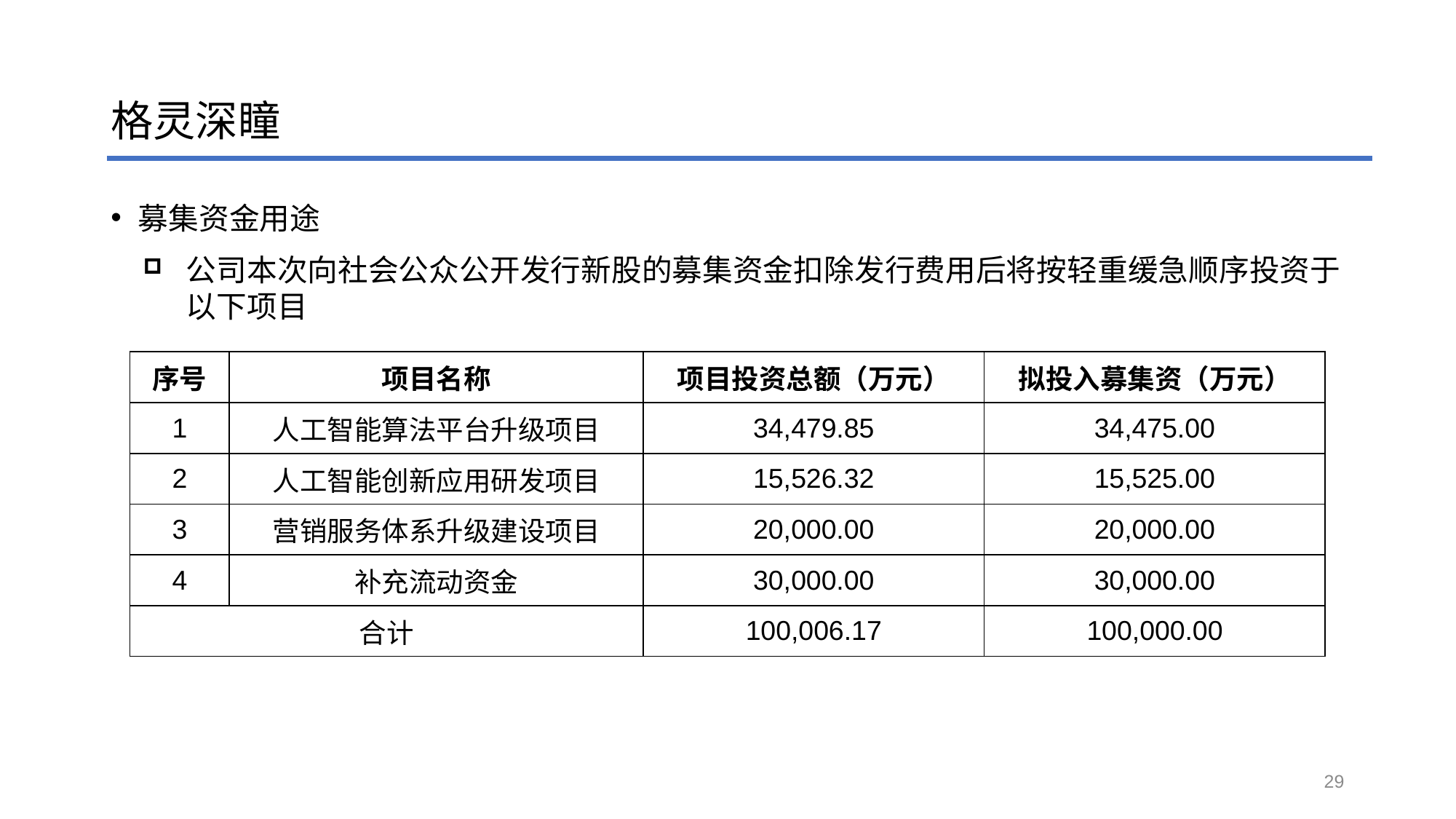

# 格灵深瞳
募集资金用途
公司本次向社会公众公开发行新股的募集资金扣除发行费用后将按轻重缓急顺序投资于以下项目

| 序号 | 项目名称 | 项目投资总额（万元） | 拟投入募集资（万元） |
| --- | --- | --- | --- |
| 1 | 人工智能算法平台升级项目 | 34,479.85 | 34,475.00 |
| 2 | 人工智能创新应用研发项目 | 15,526.32 | 15,525.00 |
| 3 | 营销服务体系升级建设项目 | 20,000.00 | 20,000.00 |
| 4 | 补充流动资金 | 30,000.00 | 30,000.00 |
| 合计 |  | 100,006.17 | 100,000.00 |
29